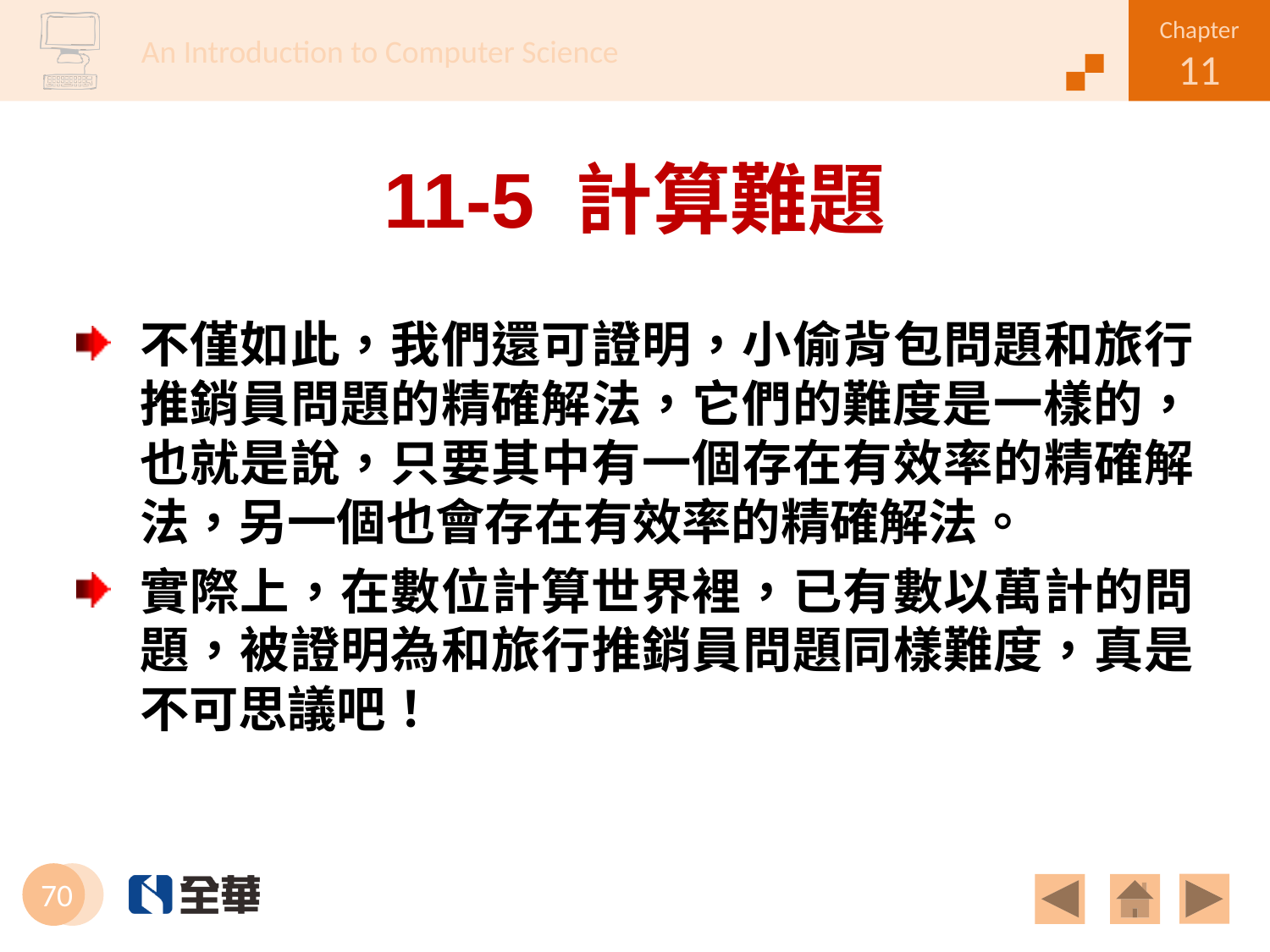

# 11-5 計算難題
不僅如此，我們還可證明，小偷背包問題和旅行推銷員問題的精確解法，它們的難度是一樣的，也就是說，只要其中有一個存在有效率的精確解法，另一個也會存在有效率的精確解法。
實際上，在數位計算世界裡，已有數以萬計的問題，被證明為和旅行推銷員問題同樣難度，真是不可思議吧！